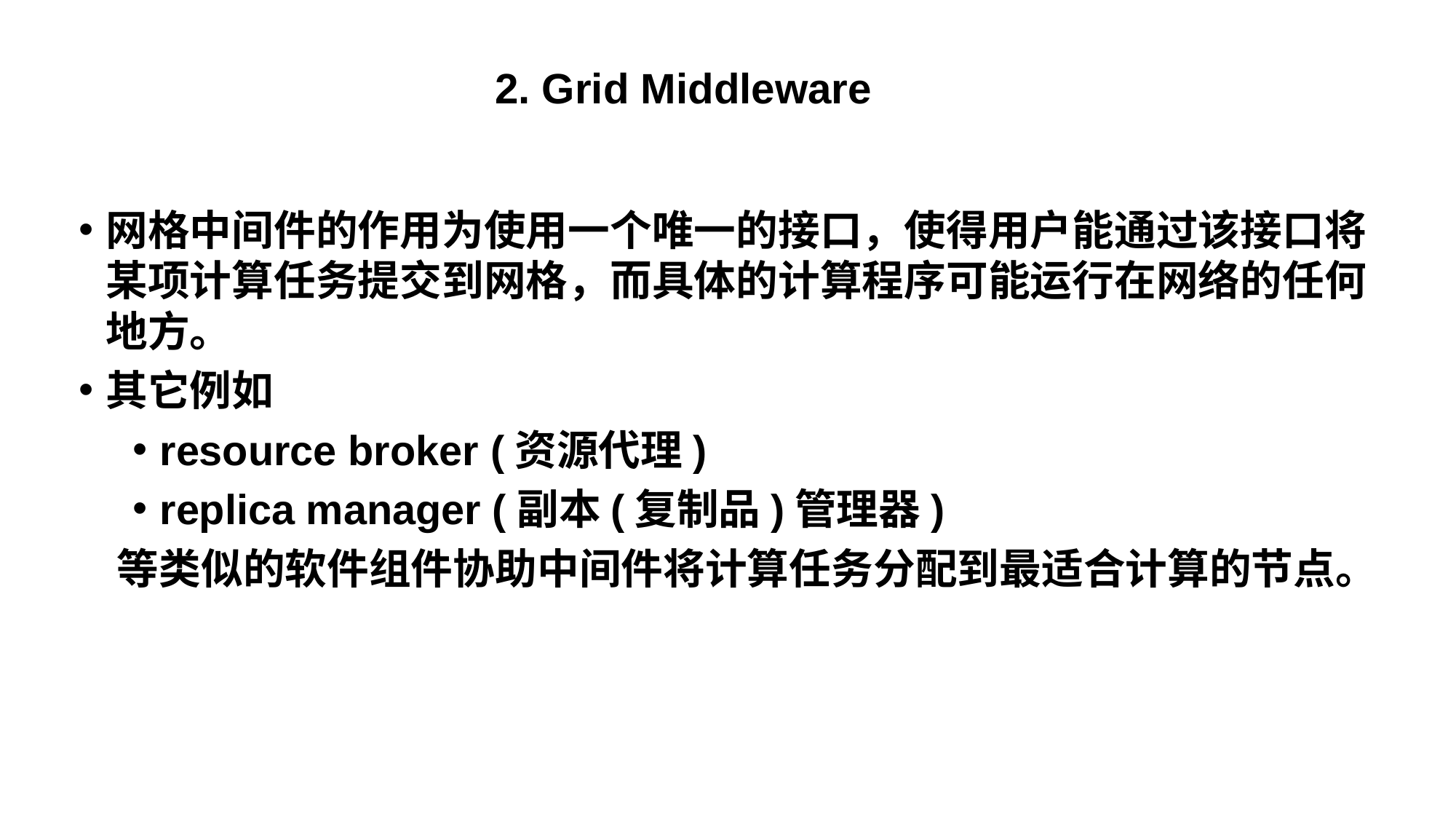

# 2. Grid Middleware
网格中间件的作用为使用一个唯一的接口，使得用户能通过该接口将某项计算任务提交到网格，而具体的计算程序可能运行在网络的任何地方。
其它例如
resource broker (资源代理)
replica manager (副本(复制品)管理器)
   等类似的软件组件协助中间件将计算任务分配到最适合计算的节点。